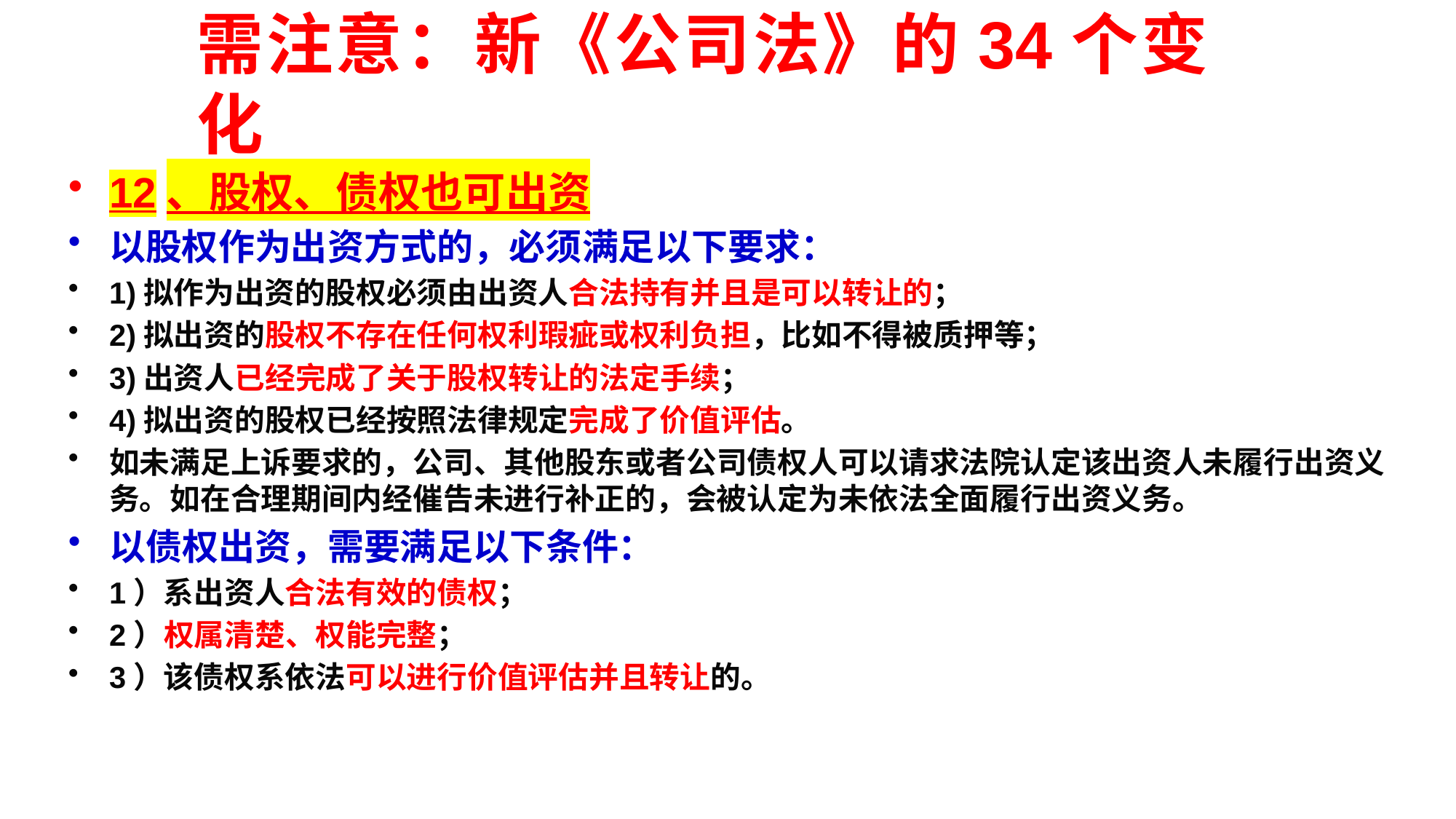

# 需注意：新《公司法》的34个变化
12、股权、债权也可出资
以股权作为出资方式的，必须满足以下要求：
1)拟作为出资的股权必须由出资人合法持有并且是可以转让的；
2)拟出资的股权不存在任何权利瑕疵或权利负担，比如不得被质押等；
3)出资人已经完成了关于股权转让的法定手续；
4)拟出资的股权已经按照法律规定完成了价值评估。
如未满足上诉要求的，公司、其他股东或者公司债权人可以请求法院认定该出资人未履行出资义务。如在合理期间内经催告未进行补正的，会被认定为未依法全面履行出资义务。
以债权出资，需要满足以下条件：
1）系出资人合法有效的债权；
2）权属清楚、权能完整；
3）该债权系依法可以进行价值评估并且转让的。